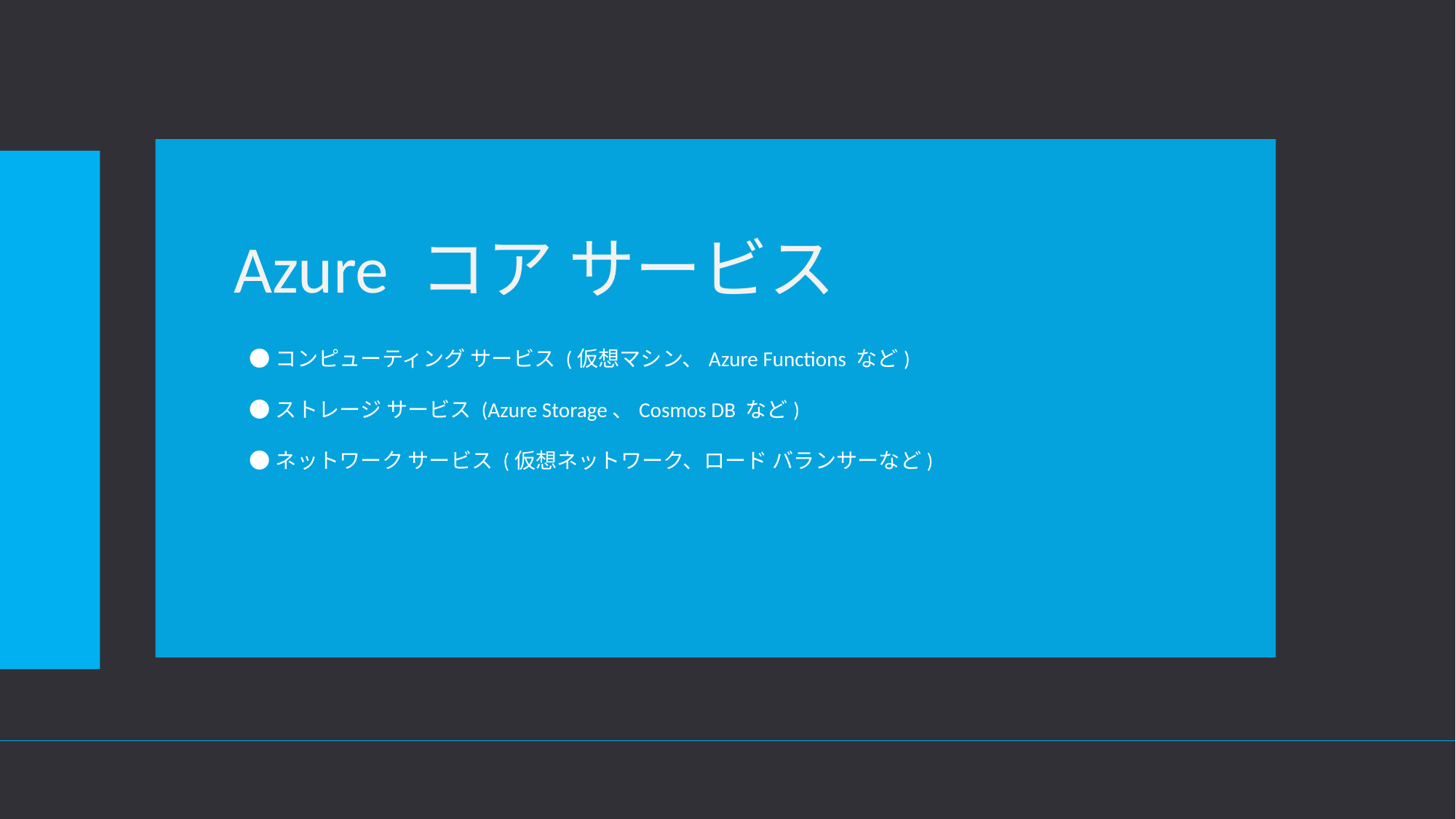

# Azure コア サービス
●コンピューティング サービス (仮想マシン、Azure Functions など)

●ストレージ サービス (Azure Storage、Cosmos DB など)

●ネットワーク サービス (仮想ネットワーク、ロード バランサーなど)